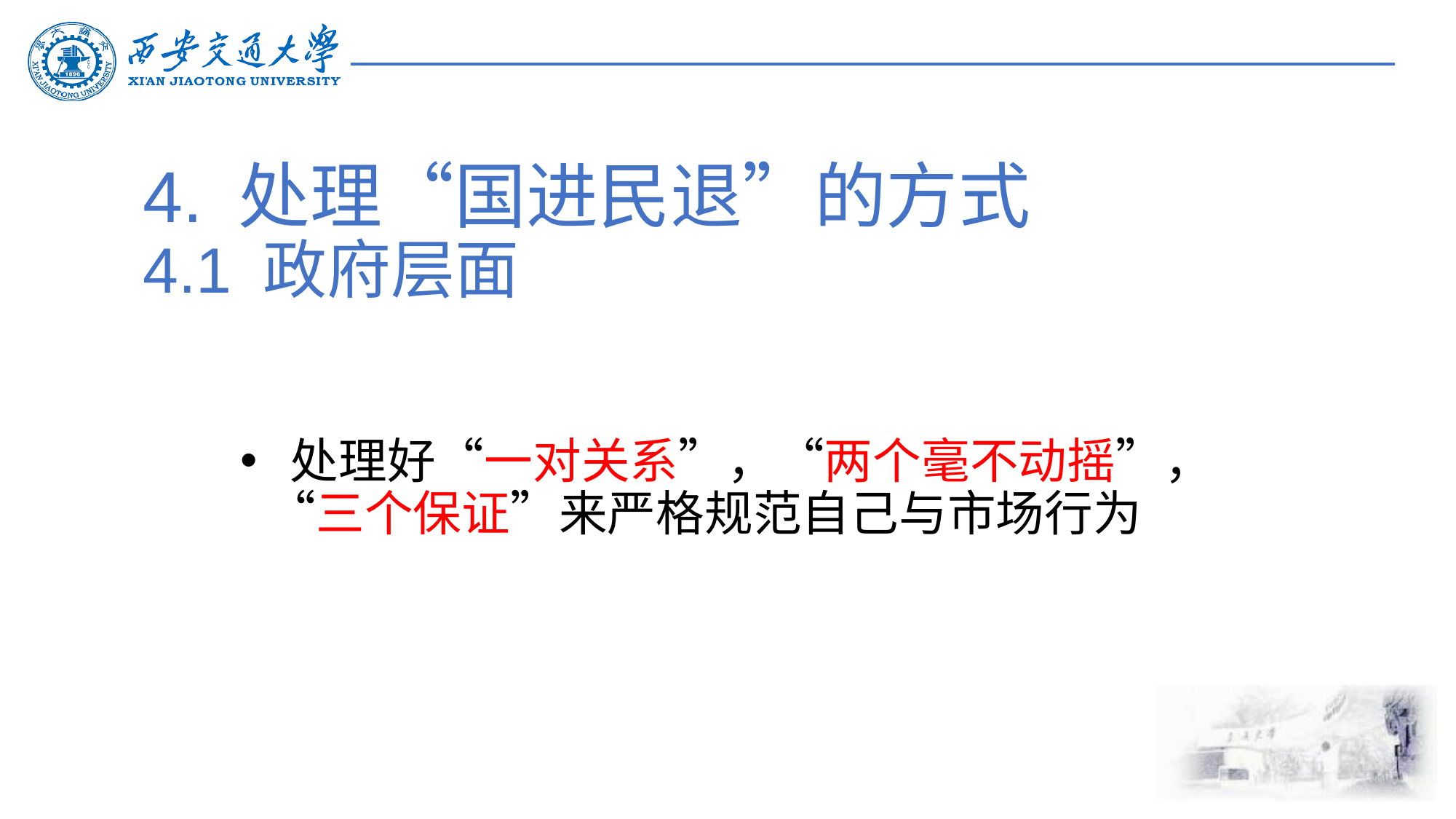

# 4. 处理“国进民退”的方式 4.1 政府层面
 处理好“一对关系”，“两个毫不动摇”，“三个保证”来严格规范自己与市场行为